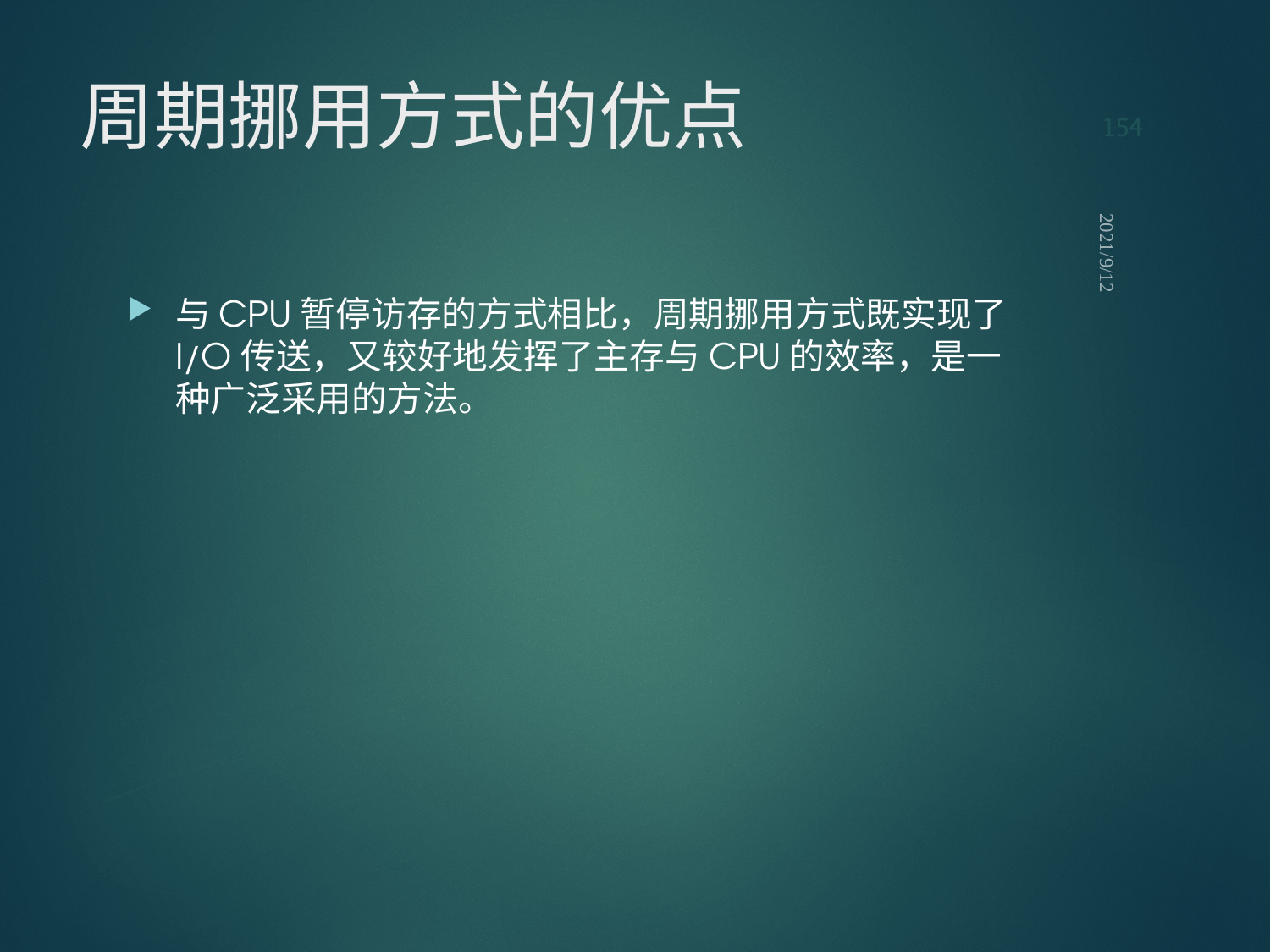

154
# 周期挪用方式的优点
2021/9/12
与CPU暂停访存的方式相比，周期挪用方式既实现了I/O传送，又较好地发挥了主存与CPU的效率，是一种广泛采用的方法。